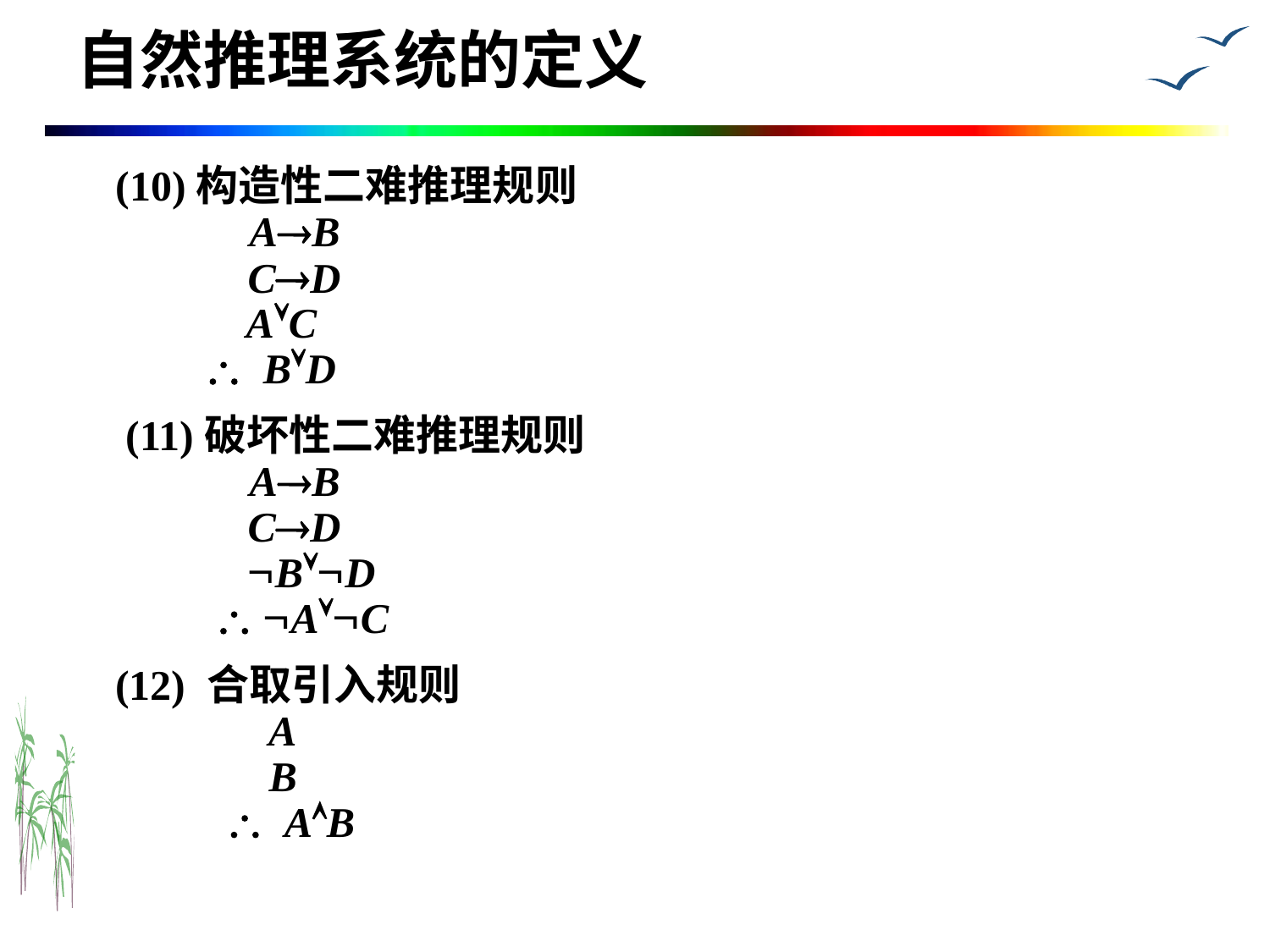

# 自然推理系统的定义
(10)构造性二难推理规则
        A→B
        C→D
        A∨C
    ∴  B∨D
 (11)破坏性二难推理规则
        A→B
        C→D
        ¬B∨¬D
     ∴ ¬A∨¬C
(12) 合取引入规则
          A
          B
      ∴  A∧B